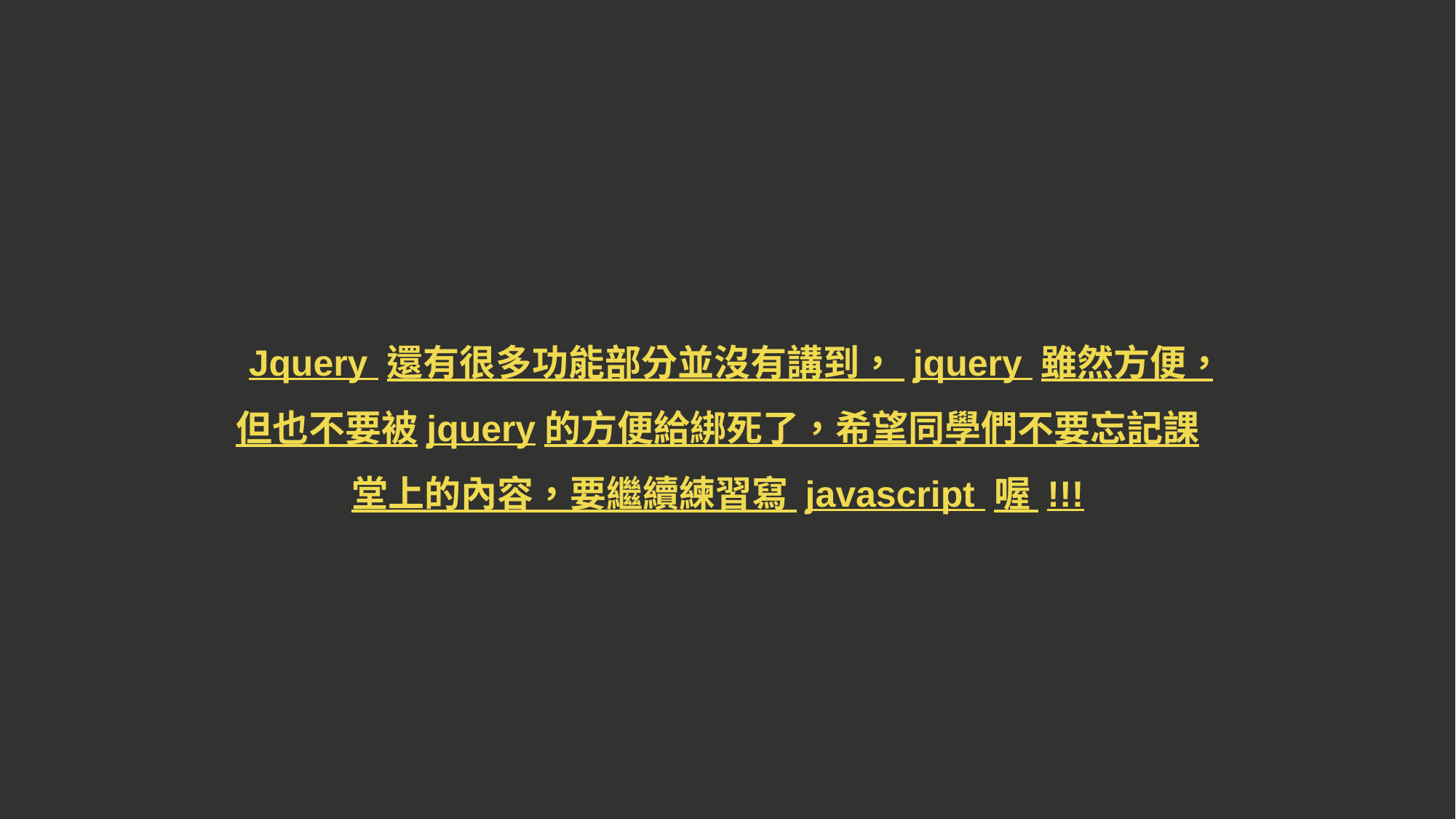

# Jquery 還有很多功能部分並沒有講到， jquery 雖然方便，但也不要被jquery的方便給綁死了，希望同學們不要忘記課堂上的內容，要繼續練習寫 javascript 喔 !!!